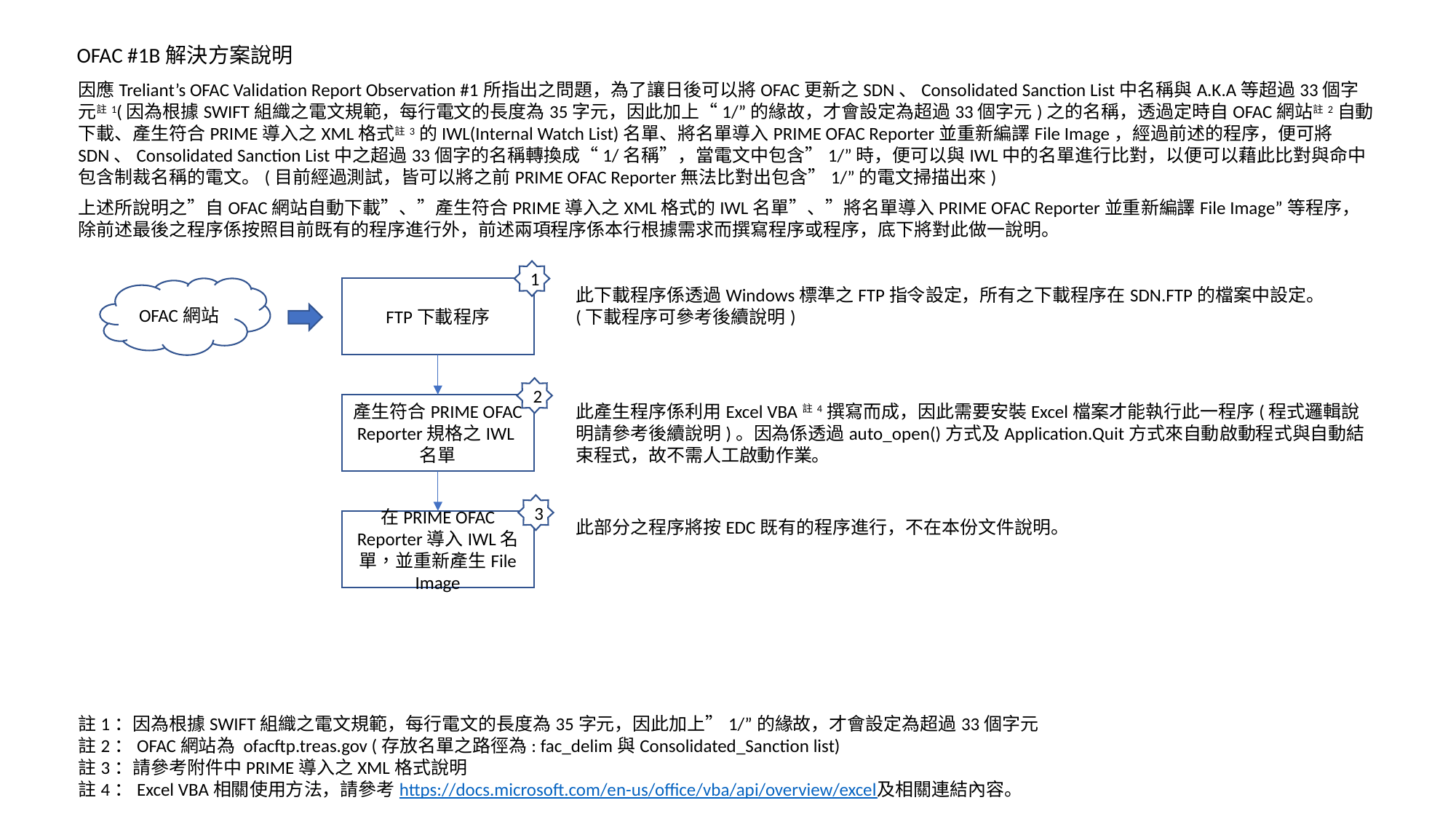

OFAC #1B解決方案說明
因應Treliant’s OFAC Validation Report Observation #1所指出之問題，為了讓日後可以將OFAC更新之SDN、Consolidated Sanction List中名稱與A.K.A等超過33個字元註1(因為根據SWIFT組織之電文規範，每行電文的長度為35字元，因此加上“1/”的緣故，才會設定為超過33個字元)之的名稱，透過定時自OFAC網站註2自動下載、產生符合PRIME導入之XML格式註3的IWL(Internal Watch List)名單、將名單導入PRIME OFAC Reporter並重新編譯File Image，經過前述的程序，便可將SDN、Consolidated Sanction List中之超過33個字的名稱轉換成“1/名稱”，當電文中包含”1/”時，便可以與IWL中的名單進行比對，以便可以藉此比對與命中包含制裁名稱的電文。(目前經過測試，皆可以將之前PRIME OFAC Reporter無法比對出包含”1/”的電文掃描出來)
上述所說明之”自OFAC網站自動下載”、”產生符合PRIME導入之XML格式的IWL名單”、”將名單導入PRIME OFAC Reporter並重新編譯File Image”等程序，除前述最後之程序係按照目前既有的程序進行外，前述兩項程序係本行根據需求而撰寫程序或程序，底下將對此做一說明。
1
OFAC網站
FTP下載程序
此下載程序係透過Windows標準之FTP指令設定，所有之下載程序在SDN.FTP的檔案中設定。
(下載程序可參考後續說明)

2
產生符合PRIME OFAC Reporter規格之IWL名單
此產生程序係利用Excel VBA註4撰寫而成，因此需要安裝Excel檔案才能執行此一程序(程式邏輯說明請參考後續說明)。因為係透過auto_open()方式及Application.Quit方式來自動啟動程式與自動結束程式，故不需人工啟動作業。
3
此部分之程序將按EDC既有的程序進行，不在本份文件說明。
在PRIME OFAC Reporter導入IWL名單，並重新產生File Image
註1：因為根據SWIFT組織之電文規範，每行電文的長度為35字元，因此加上”1/”的緣故，才會設定為超過33個字元
註2：OFAC網站為 ofacftp.treas.gov (存放名單之路徑為: fac_delim與Consolidated_Sanction list)
註3：請參考附件中PRIME導入之XML格式說明
註4：Excel VBA相關使用方法，請參考https://docs.microsoft.com/en-us/office/vba/api/overview/excel及相關連結內容。